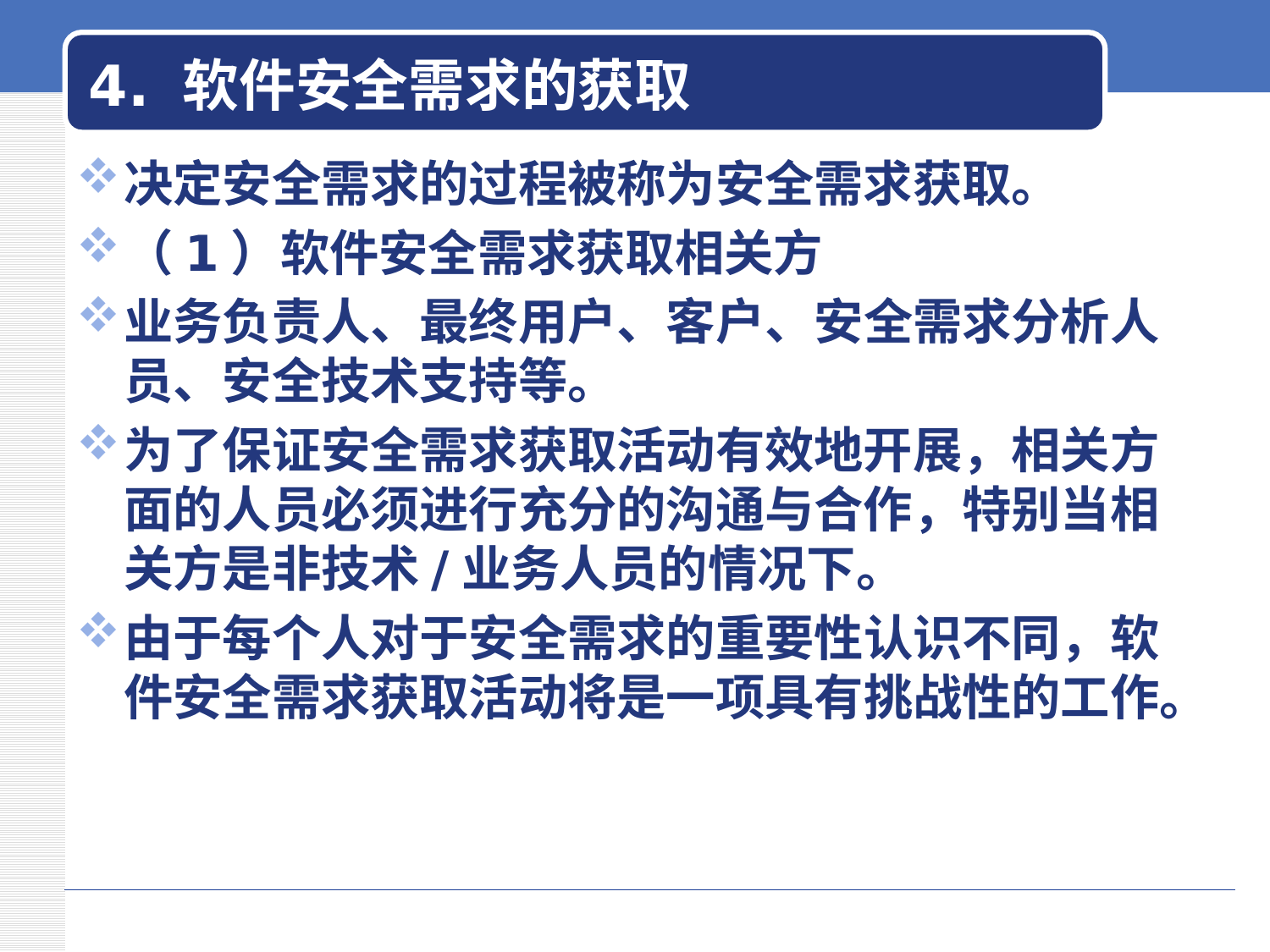

# 4. 软件安全需求的获取
决定安全需求的过程被称为安全需求获取。
（1）软件安全需求获取相关方
业务负责人、最终用户、客户、安全需求分析人员、安全技术支持等。
为了保证安全需求获取活动有效地开展，相关方面的人员必须进行充分的沟通与合作，特别当相关方是非技术/业务人员的情况下。
由于每个人对于安全需求的重要性认识不同，软件安全需求获取活动将是一项具有挑战性的工作。